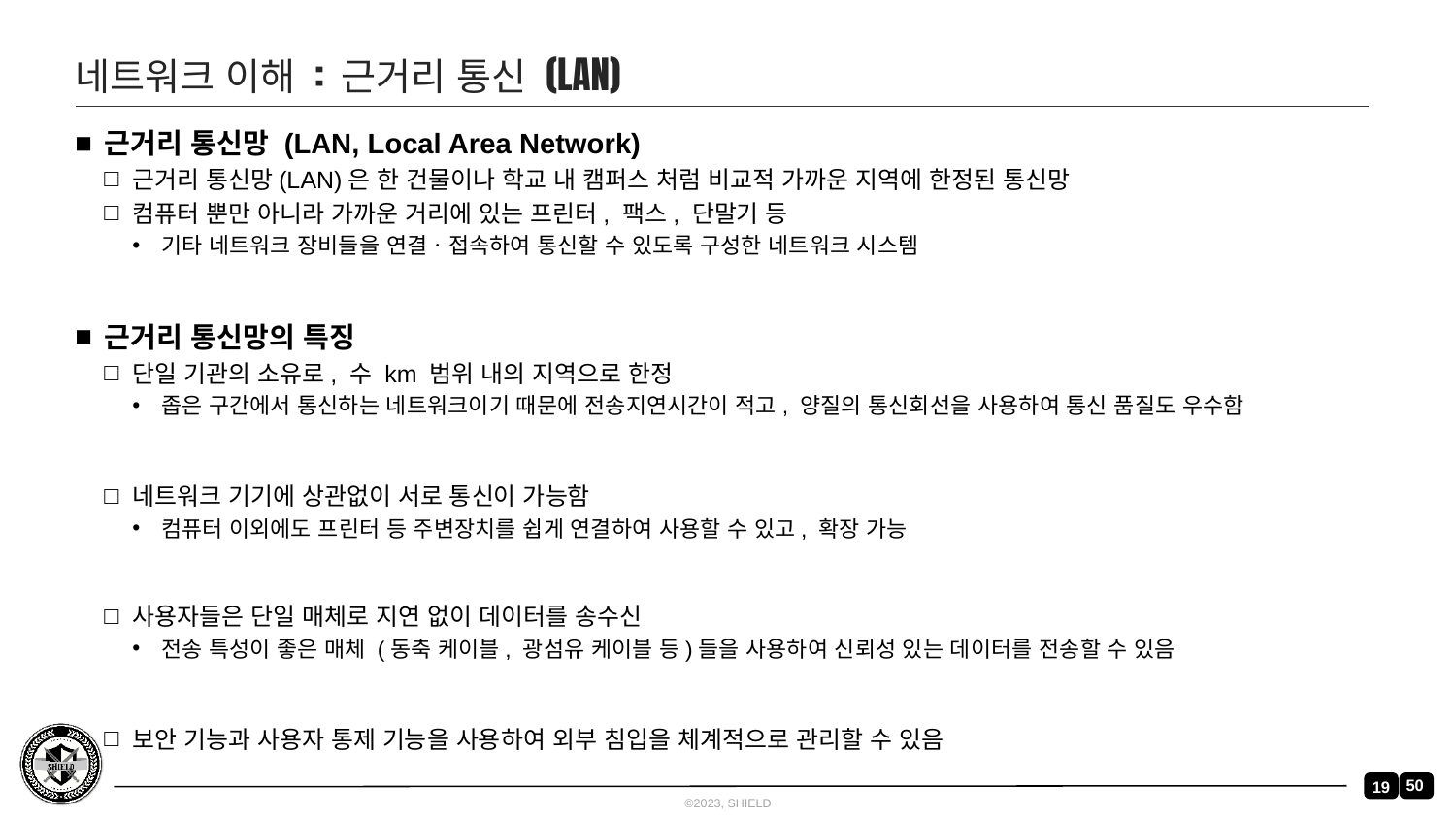

# 네트워크 이해 : 근거리 통신 (LAN)
근거리 통신망 (LAN, Local Area Network)
근거리 통신망(LAN)은 한 건물이나 학교 내 캠퍼스 처럼 비교적 가까운 지역에 한정된 통신망
컴퓨터 뿐만 아니라 가까운 거리에 있는 프린터, 팩스, 단말기 등
기타 네트워크 장비들을 연결ㆍ접속하여 통신할 수 있도록 구성한 네트워크 시스템

근거리 통신망의 특징
단일 기관의 소유로, 수 km 범위 내의 지역으로 한정
좁은 구간에서 통신하는 네트워크이기 때문에 전송지연시간이 적고, 양질의 통신회선을 사용하여 통신 품질도 우수함

네트워크 기기에 상관없이 서로 통신이 가능함
컴퓨터 이외에도 프린터 등 주변장치를 쉽게 연결하여 사용할 수 있고, 확장 가능

사용자들은 단일 매체로 지연 없이 데이터를 송수신
전송 특성이 좋은 매체 (동축 케이블, 광섬유 케이블 등)들을 사용하여 신뢰성 있는 데이터를 전송할 수 있음

보안 기능과 사용자 통제 기능을 사용하여 외부 침입을 체계적으로 관리할 수 있음